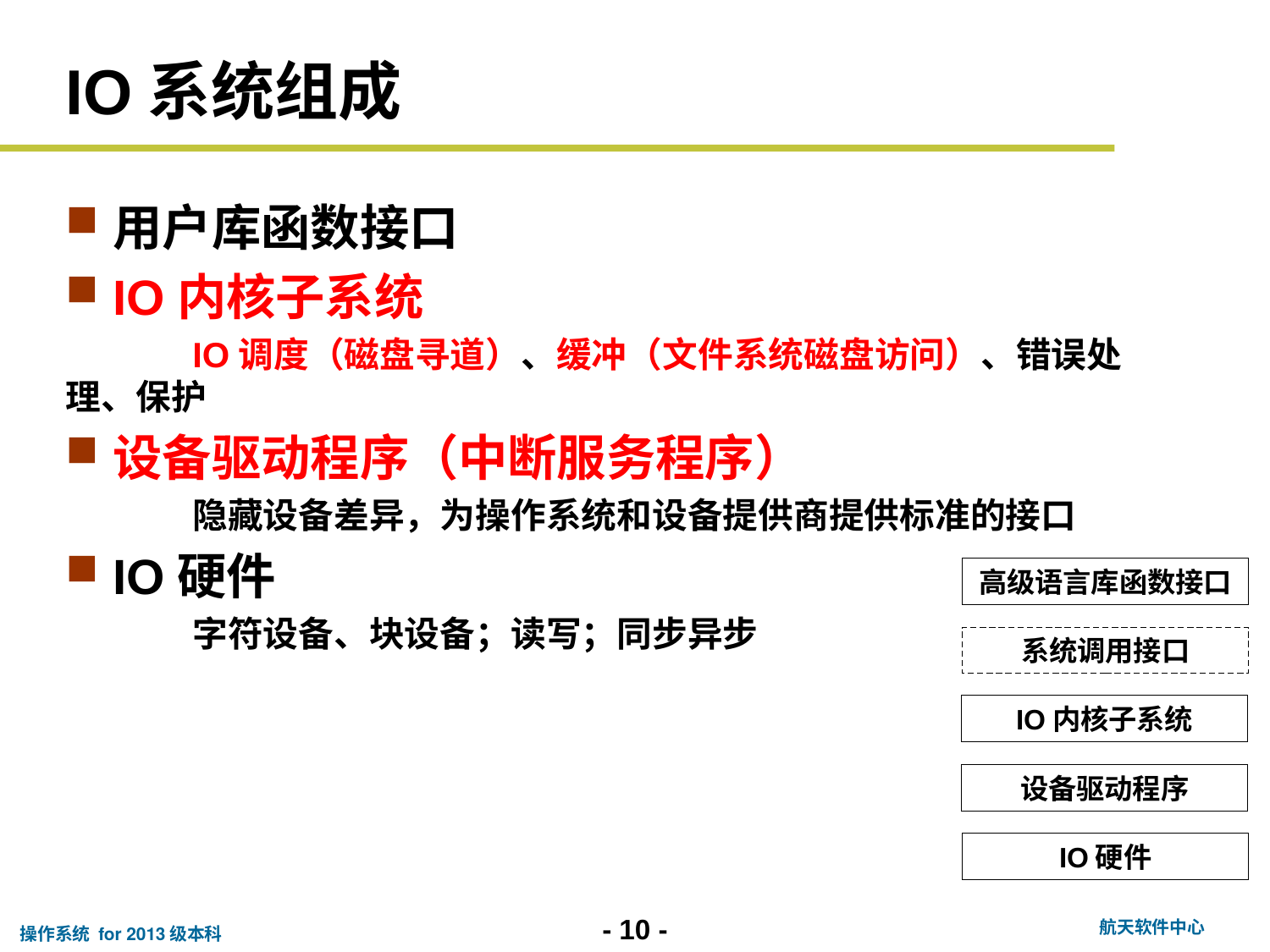

# IO系统组成
用户库函数接口
IO内核子系统
	IO调度（磁盘寻道）、缓冲（文件系统磁盘访问）、错误处理、保护
设备驱动程序（中断服务程序）
	隐藏设备差异，为操作系统和设备提供商提供标准的接口
IO硬件
	字符设备、块设备；读写；同步异步
高级语言库函数接口
系统调用接口
IO内核子系统
设备驱动程序
IO硬件